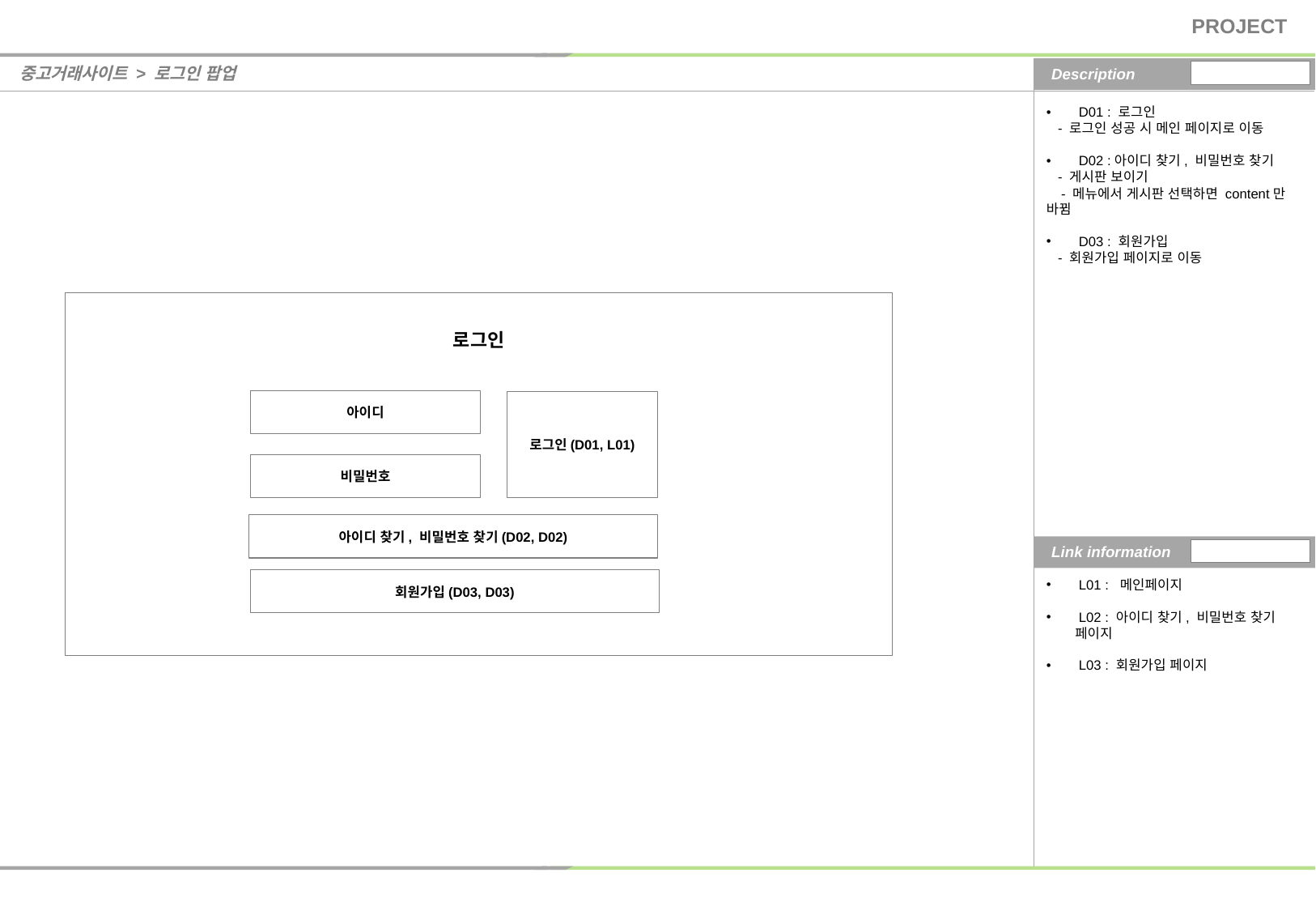

PROJECT

중고거래사이트 > 로그인 팝업

Description

 D01 : 로그인
   - 로그인 성공 시 메인 페이지로 이동

 D02 :아이디 찾기, 비밀번호 찾기
   - 게시판 보이기
   - 메뉴에서 게시판 선택하면 content만 바뀜

 D03 : 회원가입
   - 회원가입 페이지로 이동
로그인

아이디
로그인(D01, L01)
비밀번호
아이디 찾기, 비밀번호 찾기(D02, D02)

Link information

회원가입(D03, D03)
 L01 :  메인페이지

 L02 : 아이디 찾기, 비밀번호 찾기 페이지

 L03 : 회원가입 페이지